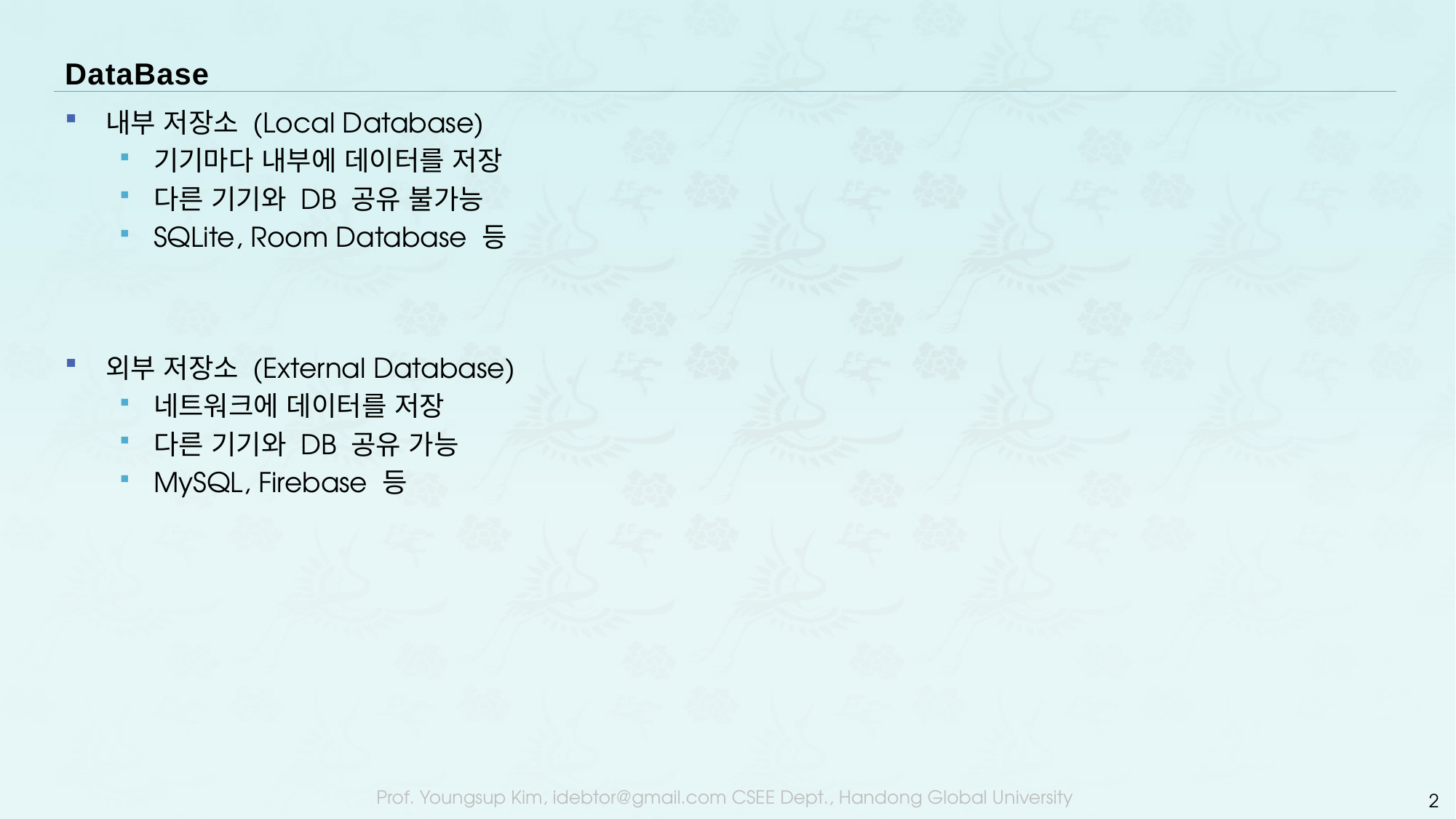

# DataBase
내부 저장소 (Local Database)
기기마다 내부에 데이터를 저장
다른 기기와 DB 공유 불가능
SQLite, Room Database 등

외부 저장소 (External Database)
네트워크에 데이터를 저장
다른 기기와 DB 공유 가능
MySQL, Firebase 등

2